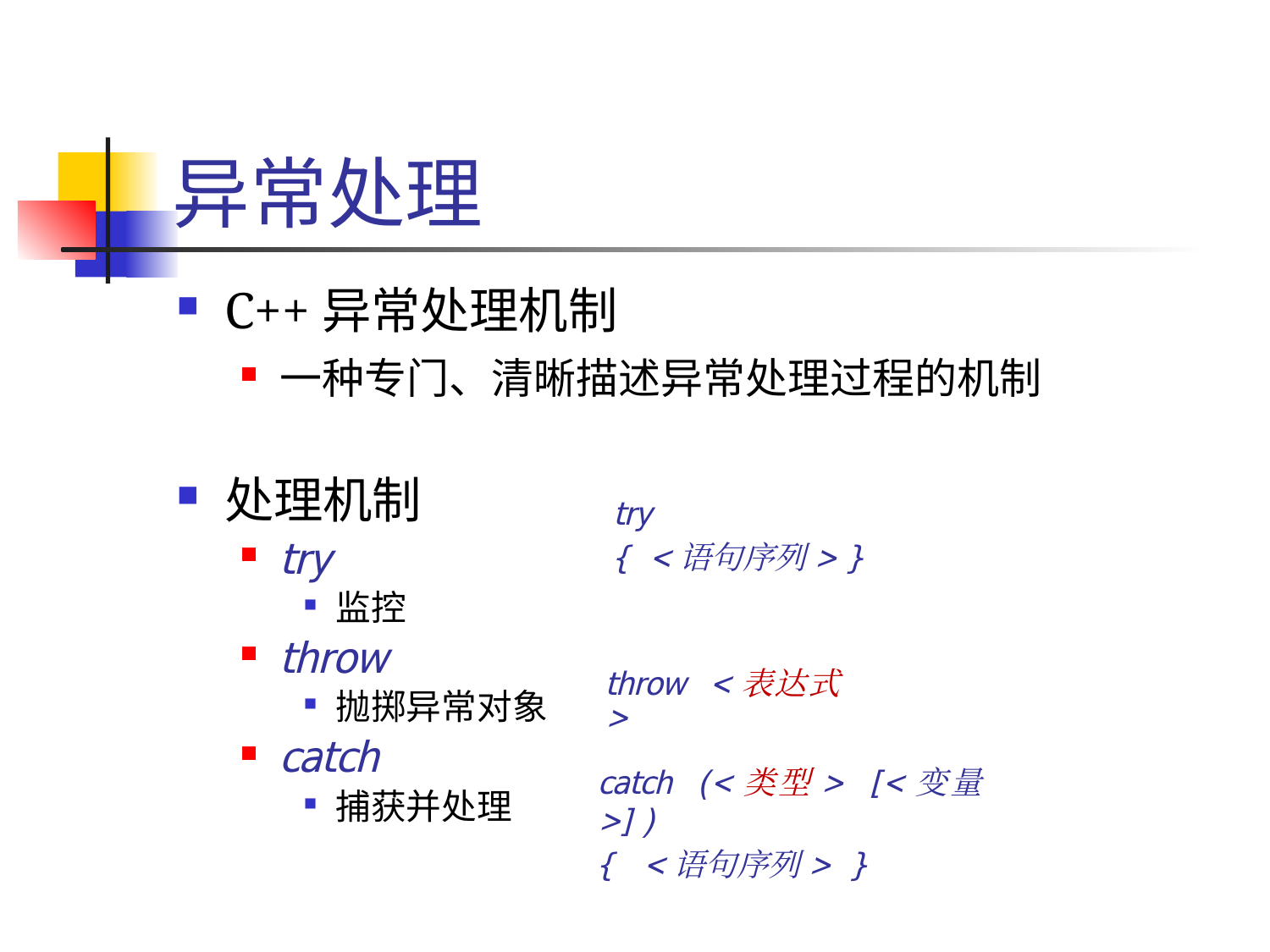

# 异常处理
C++异常处理机制
一种专门、清晰描述异常处理过程的机制

处理机制
try
监控
throw
抛掷异常对象
catch
捕获并处理
try
{  <语句序列> }
throw  <表达式>
catch  (<类型>  [<变量>] )
{   <语句序列>  }